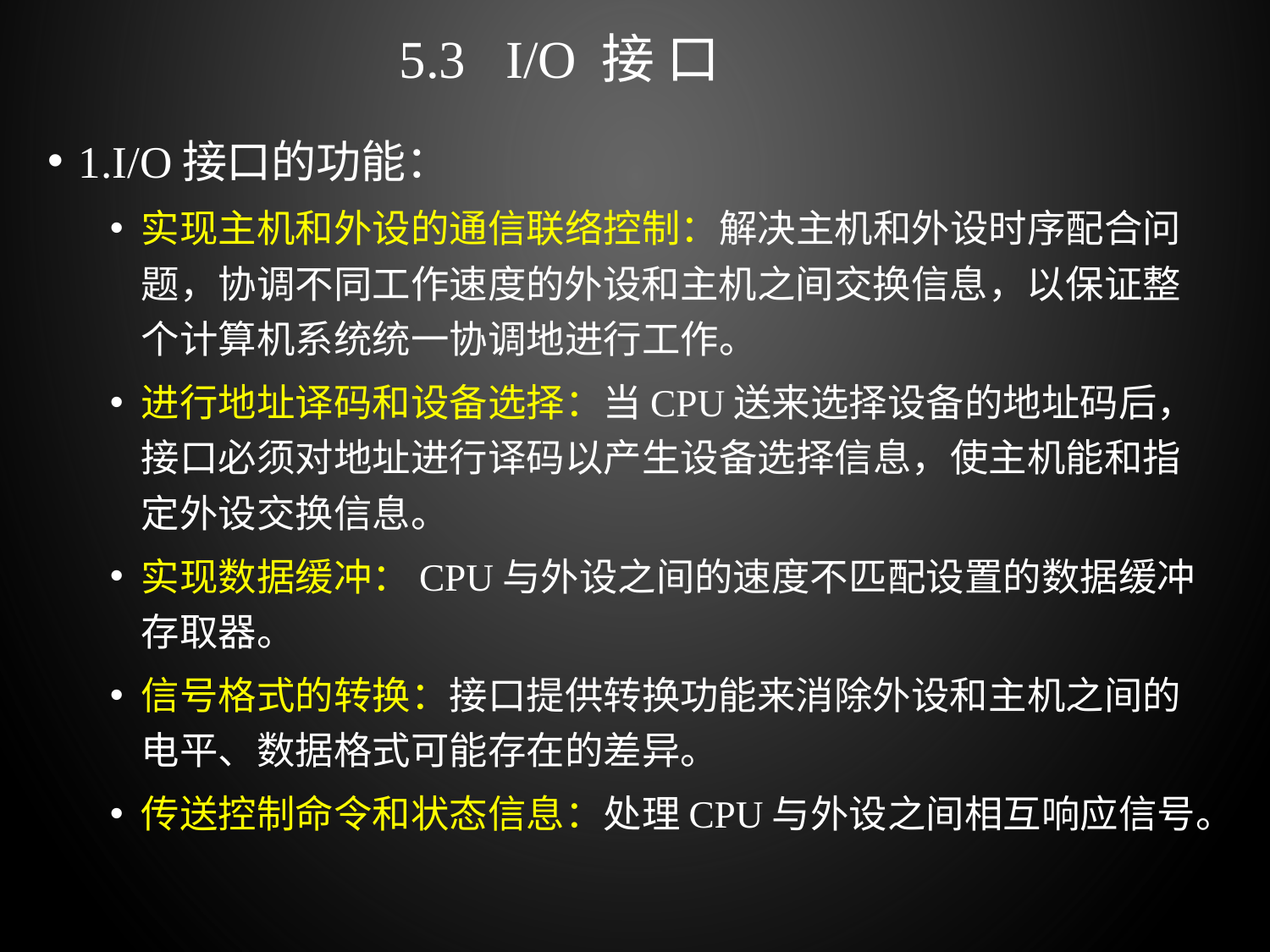

# 5.3   I/O 接 口
1.I/O接口的功能：
实现主机和外设的通信联络控制：解决主机和外设时序配合问题，协调不同工作速度的外设和主机之间交换信息，以保证整个计算机系统统一协调地进行工作。
进行地址译码和设备选择：当CPU送来选择设备的地址码后，接口必须对地址进行译码以产生设备选择信息，使主机能和指定外设交换信息。
实现数据缓冲：CPU与外设之间的速度不匹配设置的数据缓冲存取器。
信号格式的转换：接口提供转换功能来消除外设和主机之间的电平、数据格式可能存在的差异。
传送控制命令和状态信息：处理CPU与外设之间相互响应信号。